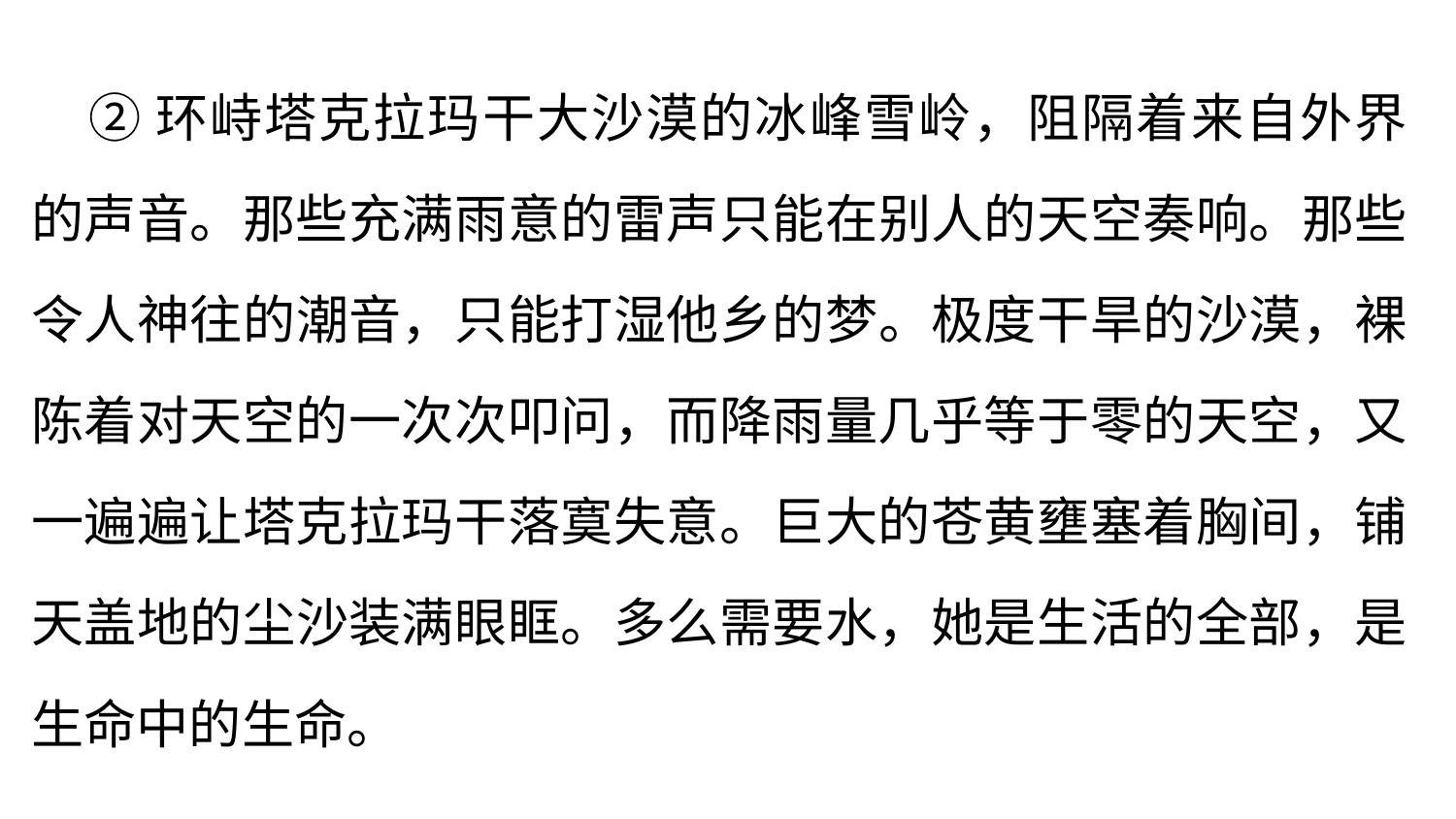

②环峙塔克拉玛干大沙漠的冰峰雪岭，阻隔着来自外界的声音。那些充满雨意的雷声只能在别人的天空奏响。那些令人神往的潮音，只能打湿他乡的梦。极度干旱的沙漠，裸陈着对天空的一次次叩问，而降雨量几乎等于零的天空，又一遍遍让塔克拉玛干落寞失意。巨大的苍黄壅塞着胸间，铺天盖地的尘沙装满眼眶。多么需要水，她是生活的全部，是生命中的生命。